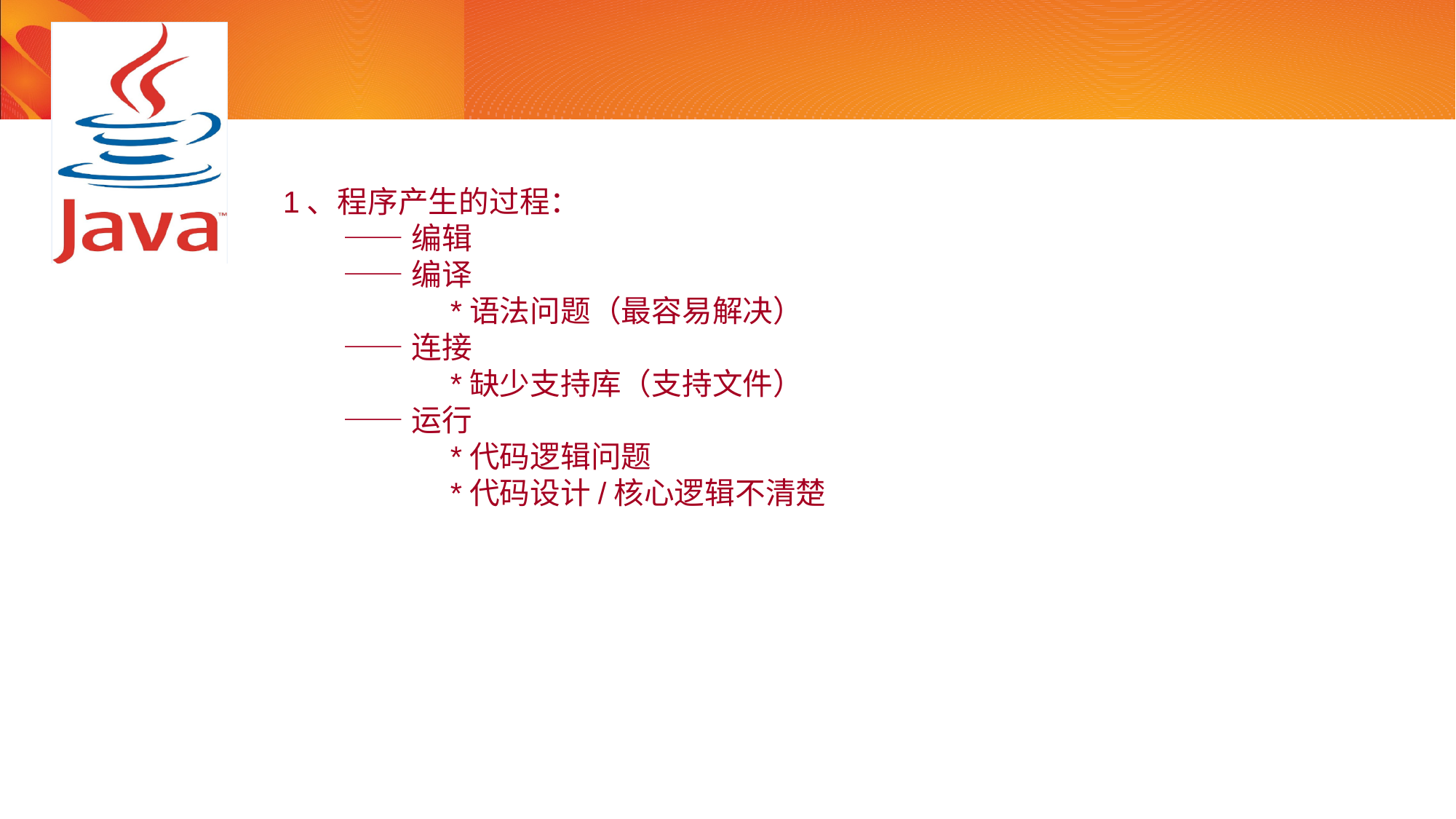

1、程序产生的过程：
         ——编辑
         ——编译
                    *语法问题（最容易解决）
         ——连接
                    *缺少支持库（支持文件）
         ——运行
                    *代码逻辑问题
                    *代码设计/核心逻辑不清楚